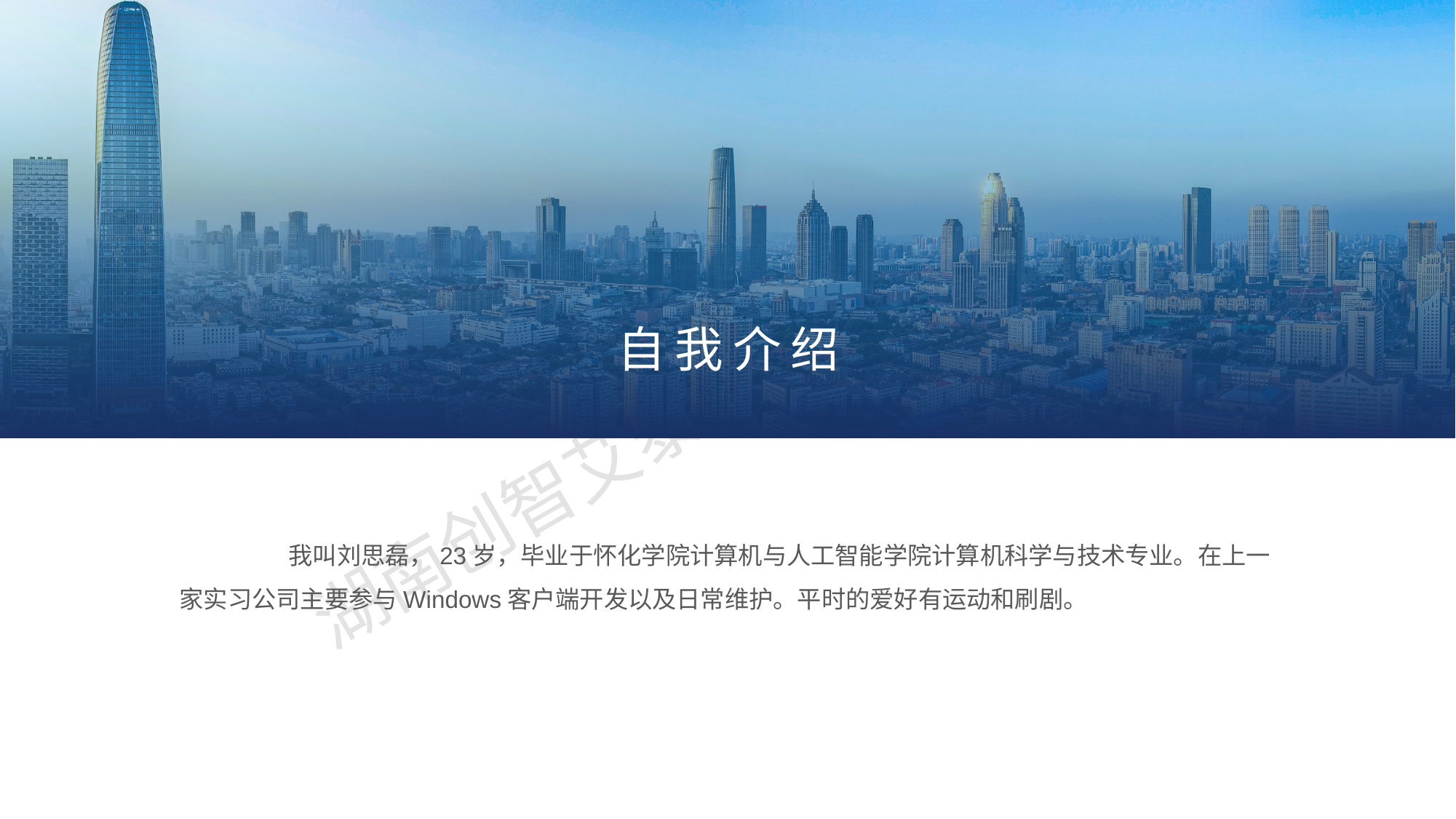

自我介绍
	我叫刘思磊，23岁，毕业于怀化学院计算机与人工智能学院计算机科学与技术专业。在上一家实习公司主要参与Windows客户端开发以及日常维护。平时的爱好有运动和刷剧。